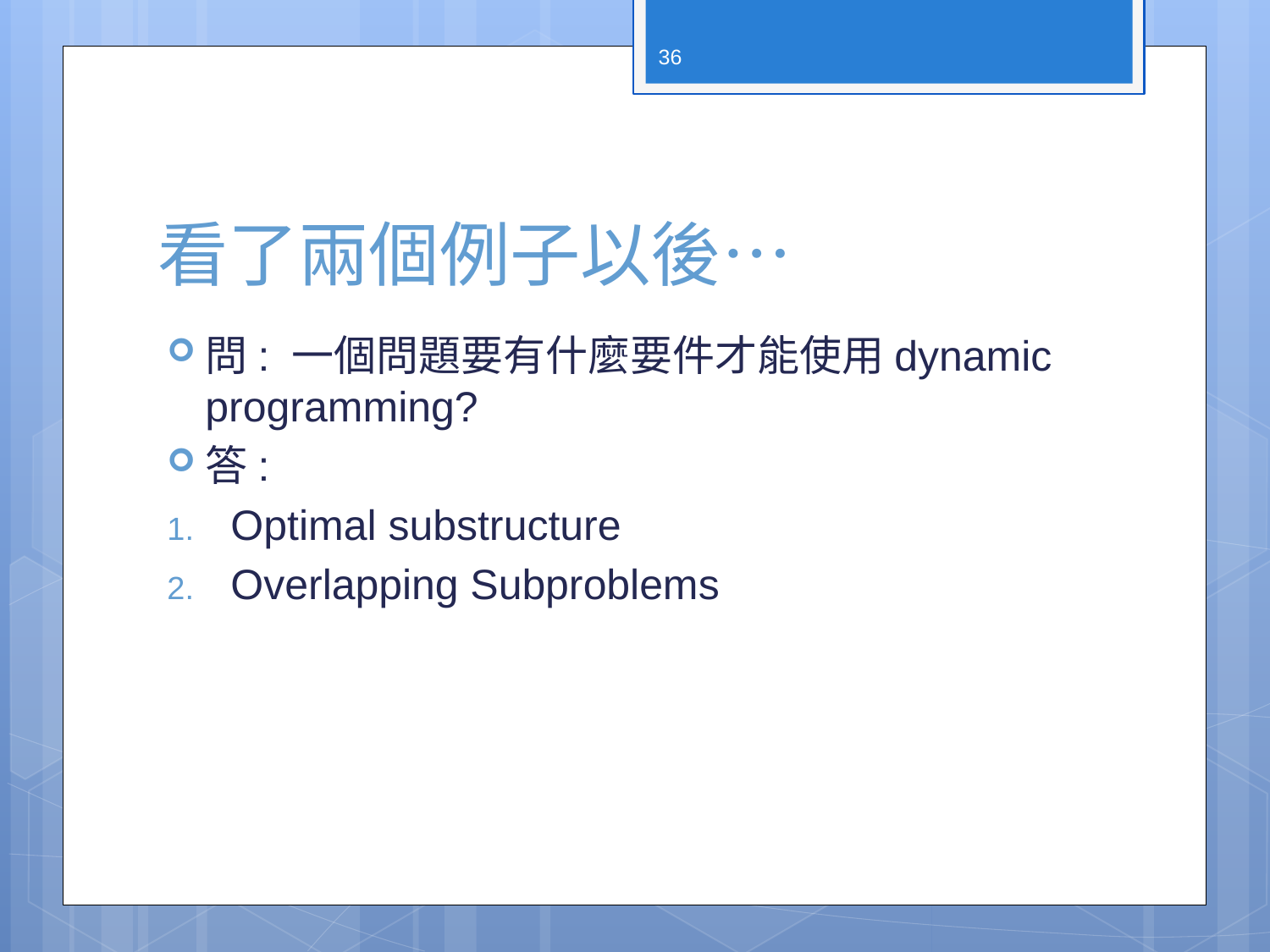

36
# 看了兩個例子以後…
問: 一個問題要有什麼要件才能使用dynamic programming?
答:
Optimal substructure
Overlapping Subproblems